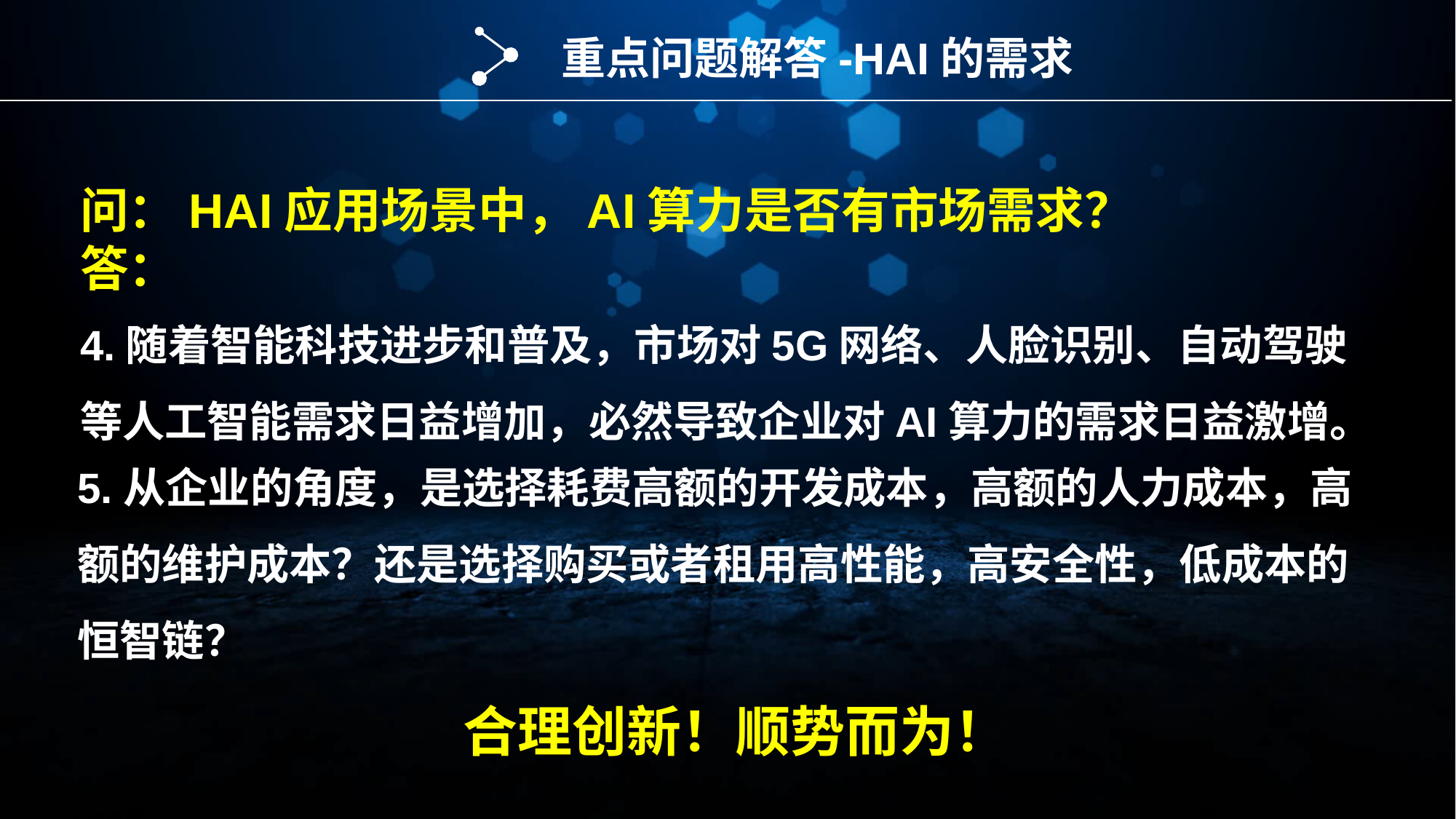

重点问题解答-HAI的需求
问：HAI应用场景中，AI算力是否有市场需求？
答：
4.随着智能科技进步和普及，市场对5G网络、人脸识别、自动驾驶等人工智能需求日益增加，必然导致企业对AI算力的需求日益激增。
5.从企业的角度，是选择耗费高额的开发成本，高额的人力成本，高额的维护成本？还是选择购买或者租用高性能，高安全性，低成本的恒智链？
合理创新！顺势而为！